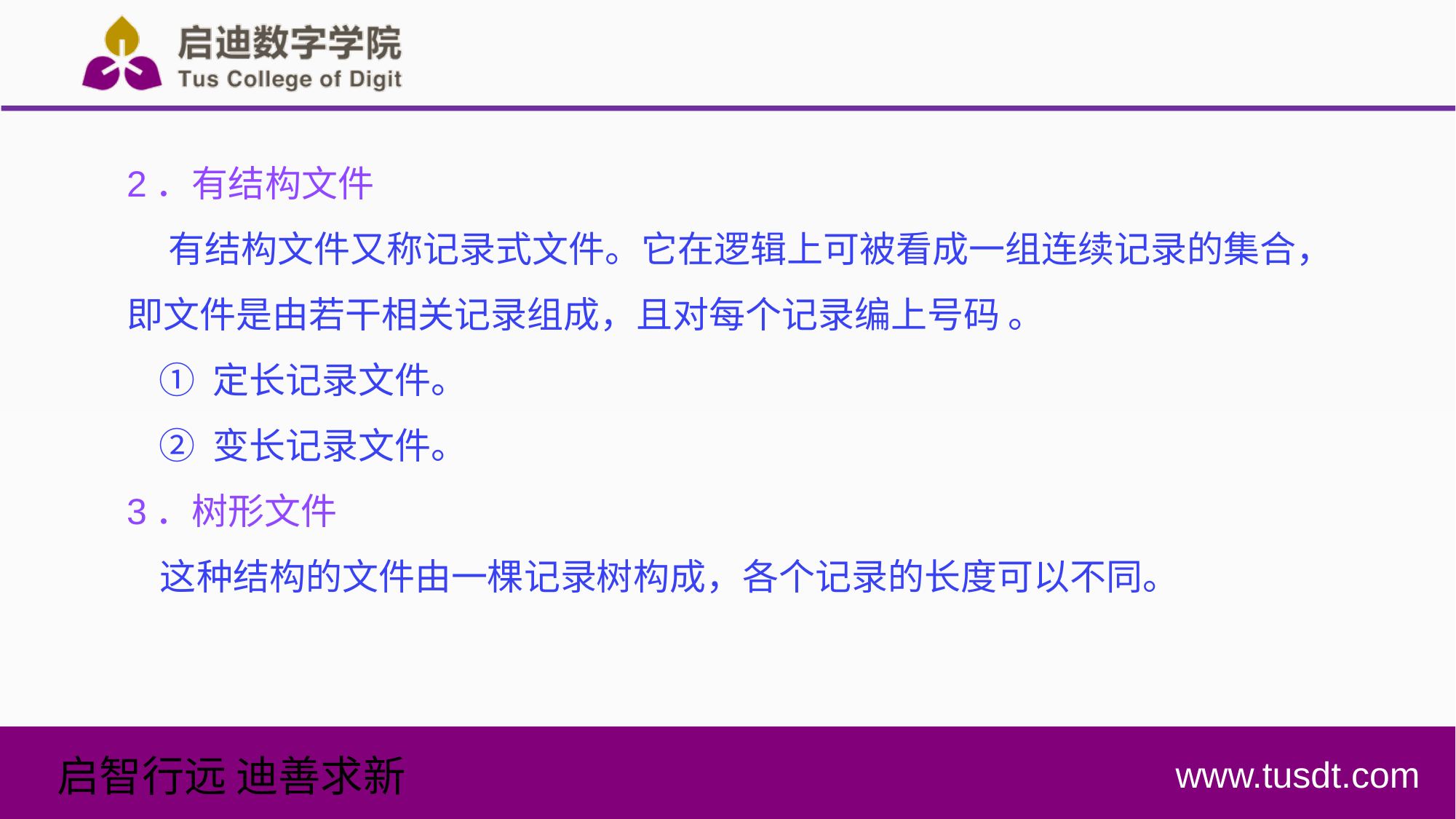

2．有结构文件
    有结构文件又称记录式文件。它在逻辑上可被看成一组连续记录的集合，即文件是由若干相关记录组成，且对每个记录编上号码 。
    ① 定长记录文件。
    ② 变长记录文件。
3．树形文件
   这种结构的文件由一棵记录树构成，各个记录的长度可以不同。